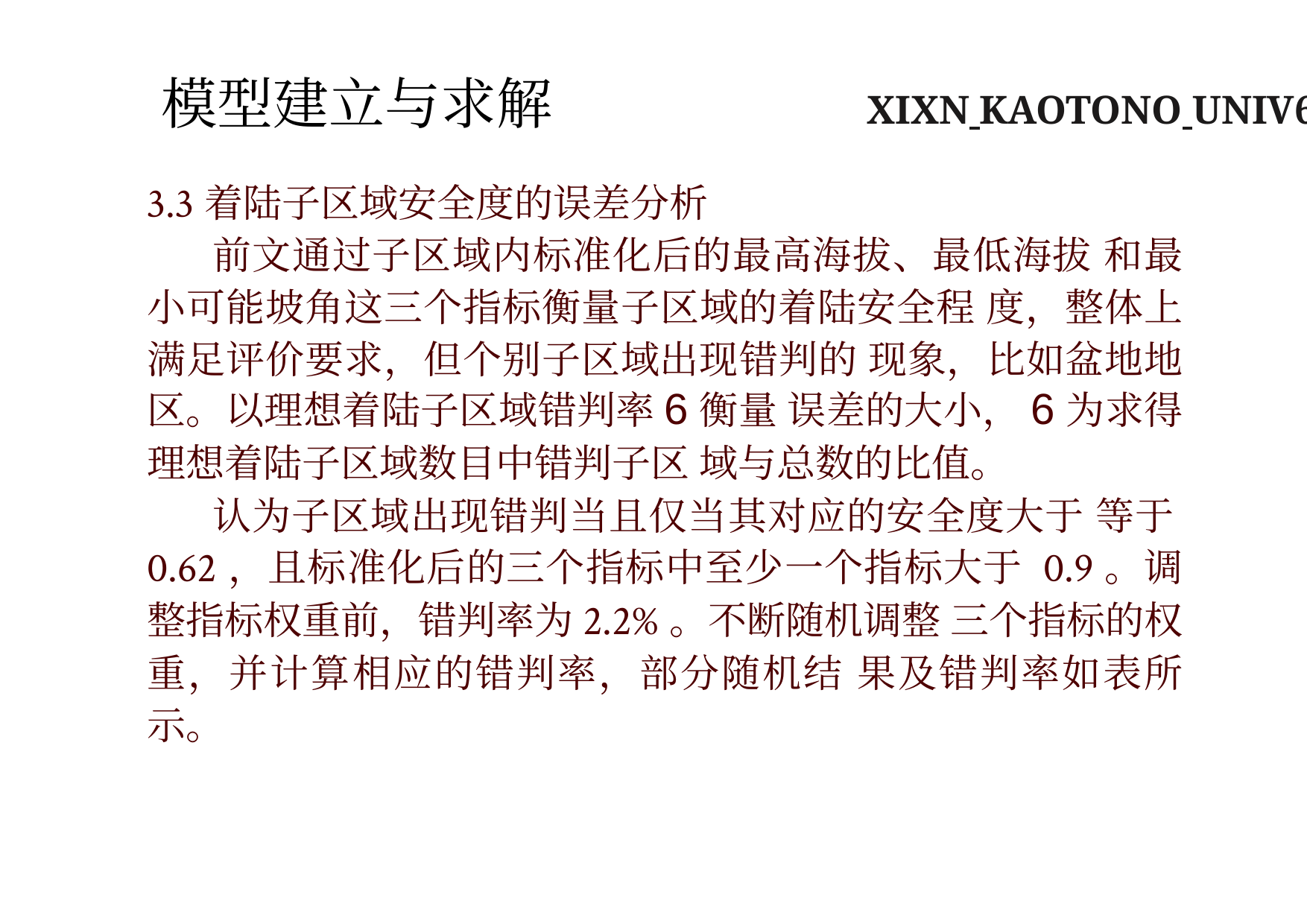

模型建立与求解                     XIXN KAOTONO UNIV6RSI^<
3.3着陆子区域安全度的误差分析
前文通过子区域内标准化后的最高海拔、最低海拔 和最小可能坡角这三个指标衡量子区域的着陆安全程 度，整体上满足评价要求，但个别子区域出现错判的 现象，比如盆地地区。以理想着陆子区域错判率6衡量 误差的大小，6为求得理想着陆子区域数目中错判子区 域与总数的比值。
认为子区域出现错判当且仅当其对应的安全度大于 等于0.62，且标准化后的三个指标中至少一个指标大于 0.9。调整指标权重前，错判率为2.2%。不断随机调整 三个指标的权重，并计算相应的错判率，部分随机结 果及错判率如表所示。